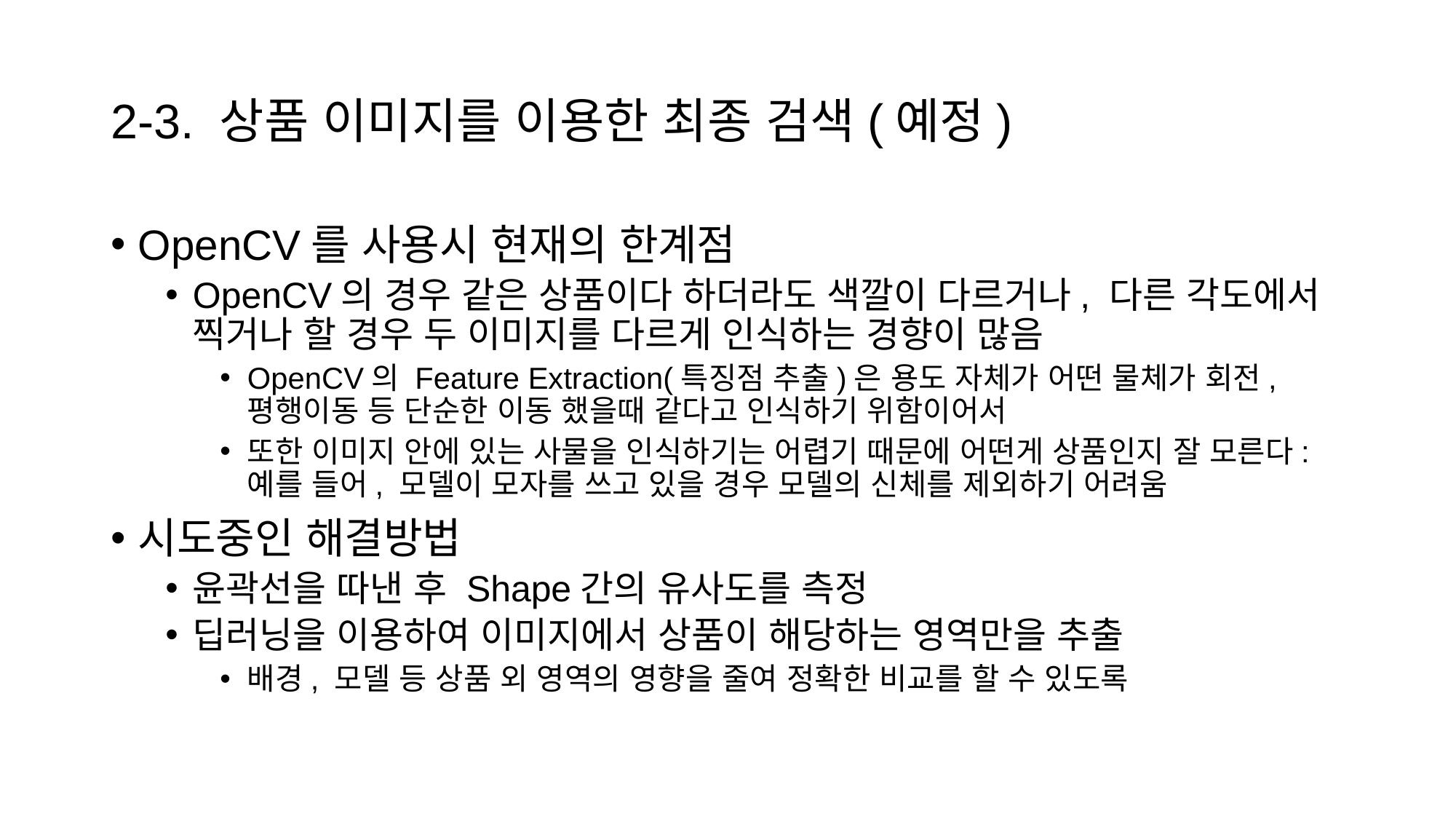

# 2-3. 상품 이미지를 이용한 최종 검색(예정)
OpenCV를 사용시 현재의 한계점
OpenCV의 경우 같은 상품이다 하더라도 색깔이 다르거나, 다른 각도에서 찍거나 할 경우 두 이미지를 다르게 인식하는 경향이 많음
OpenCV의 Feature Extraction(특징점 추출)은 용도 자체가 어떤 물체가 회전, 평행이동 등 단순한 이동 했을때 같다고 인식하기 위함이어서
또한 이미지 안에 있는 사물을 인식하기는 어렵기 때문에 어떤게 상품인지 잘 모른다: 예를 들어, 모델이 모자를 쓰고 있을 경우 모델의 신체를 제외하기 어려움
시도중인 해결방법
윤곽선을 따낸 후 Shape간의 유사도를 측정
딥러닝을 이용하여 이미지에서 상품이 해당하는 영역만을 추출
배경, 모델 등 상품 외 영역의 영향을 줄여 정확한 비교를 할 수 있도록